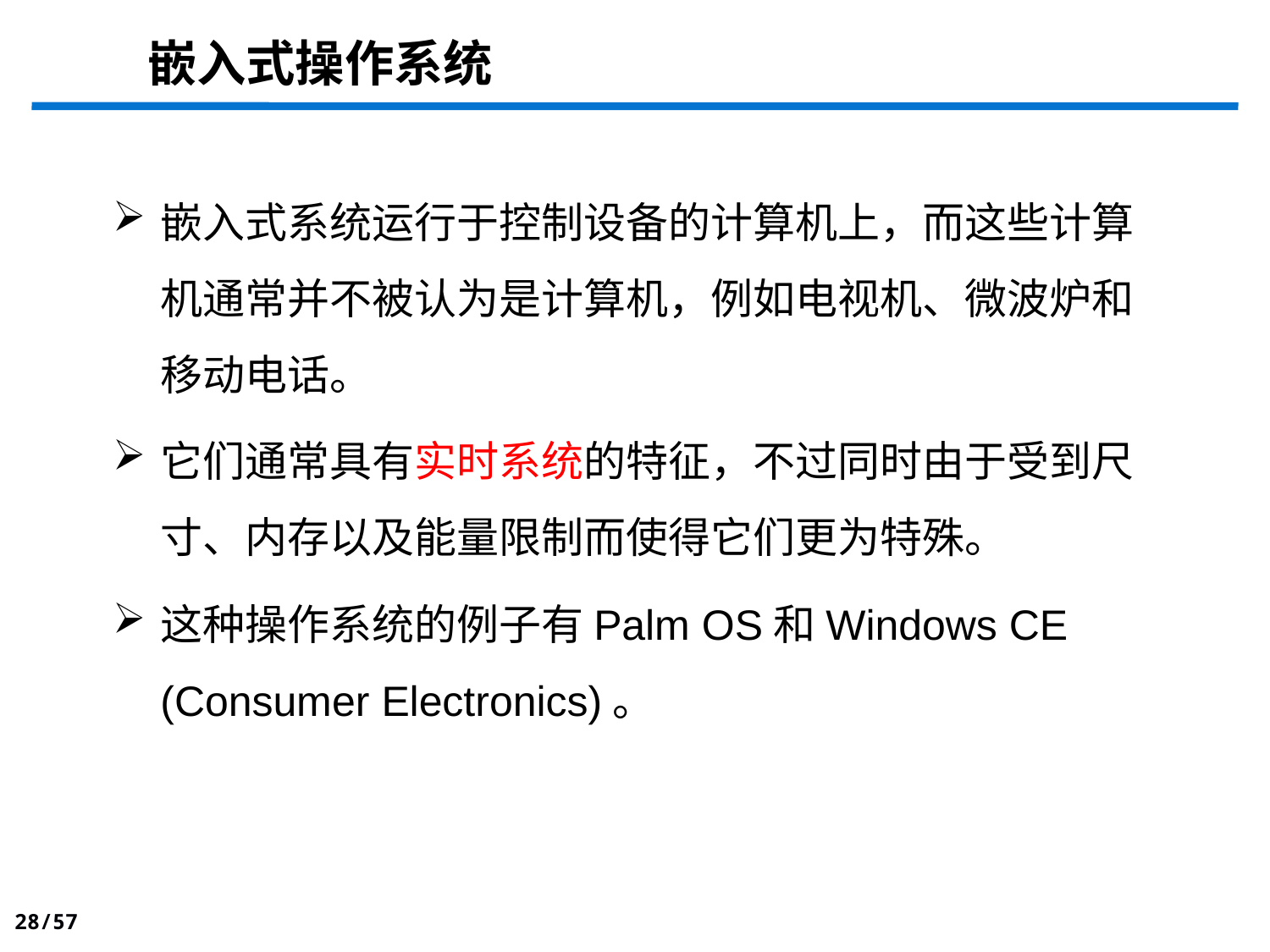

# 嵌入式操作系统
嵌入式系统运行于控制设备的计算机上，而这些计算机通常并不被认为是计算机，例如电视机、微波炉和移动电话。
它们通常具有实时系统的特征，不过同时由于受到尺寸、内存以及能量限制而使得它们更为特殊。
这种操作系统的例子有Palm OS和Windows CE (Consumer Electronics)。